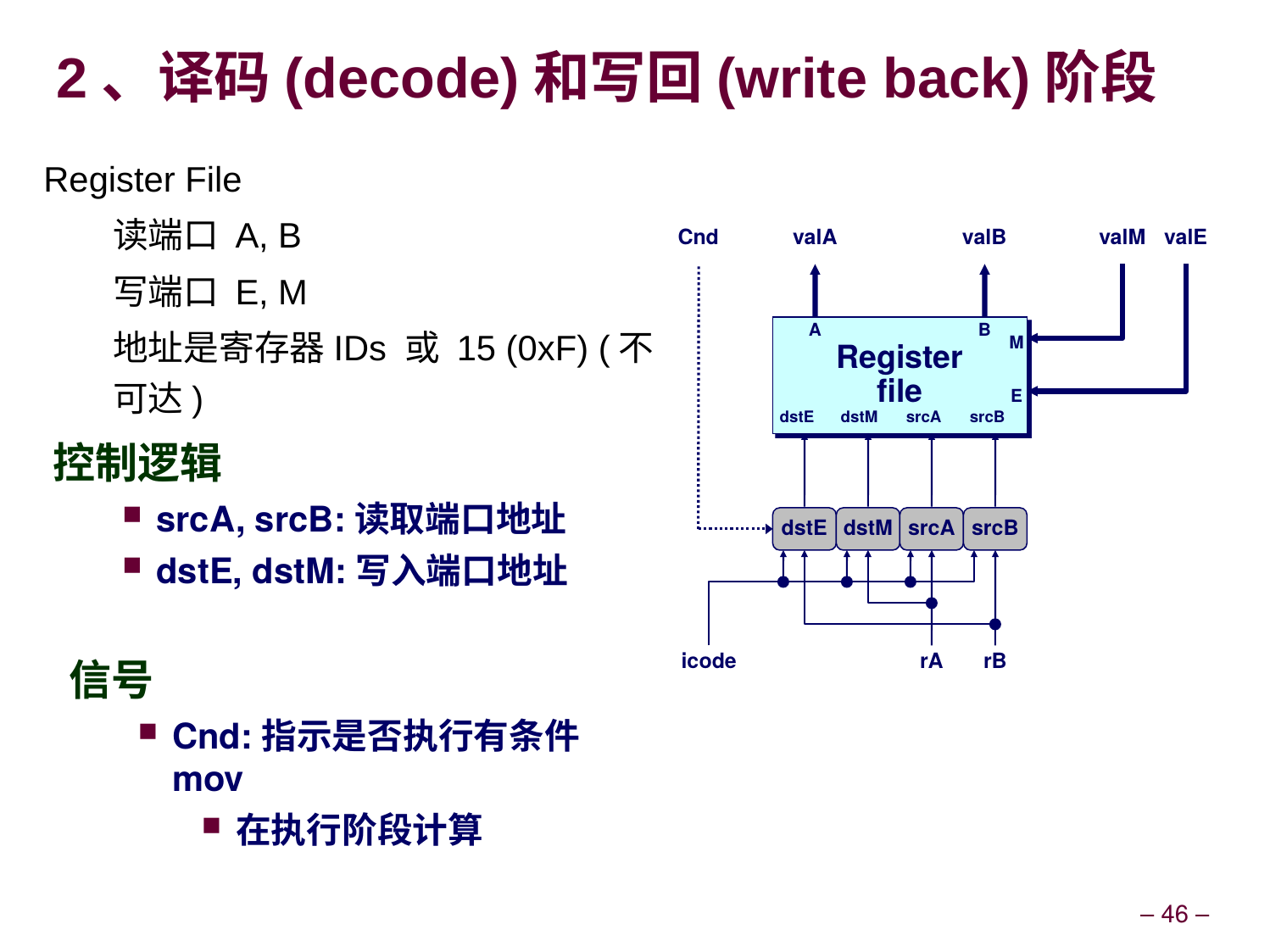

# 2、译码(decode)和写回(write back)阶段
Register File
读端口 A, B
写端口 E, M
地址是寄存器IDs 或 15 (0xF) (不可达)
Cnd
valA
valB
valM
valE

A
B
Register
file
M
E
dstE
dstM
srcA
srcB

dstE
dstM
srcA
srcB

icode
rA
rB
控制逻辑
srcA, srcB:读取端口地址
dstE, dstM:写入端口地址
信号
Cnd:指示是否执行有条件mov
在执行阶段计算